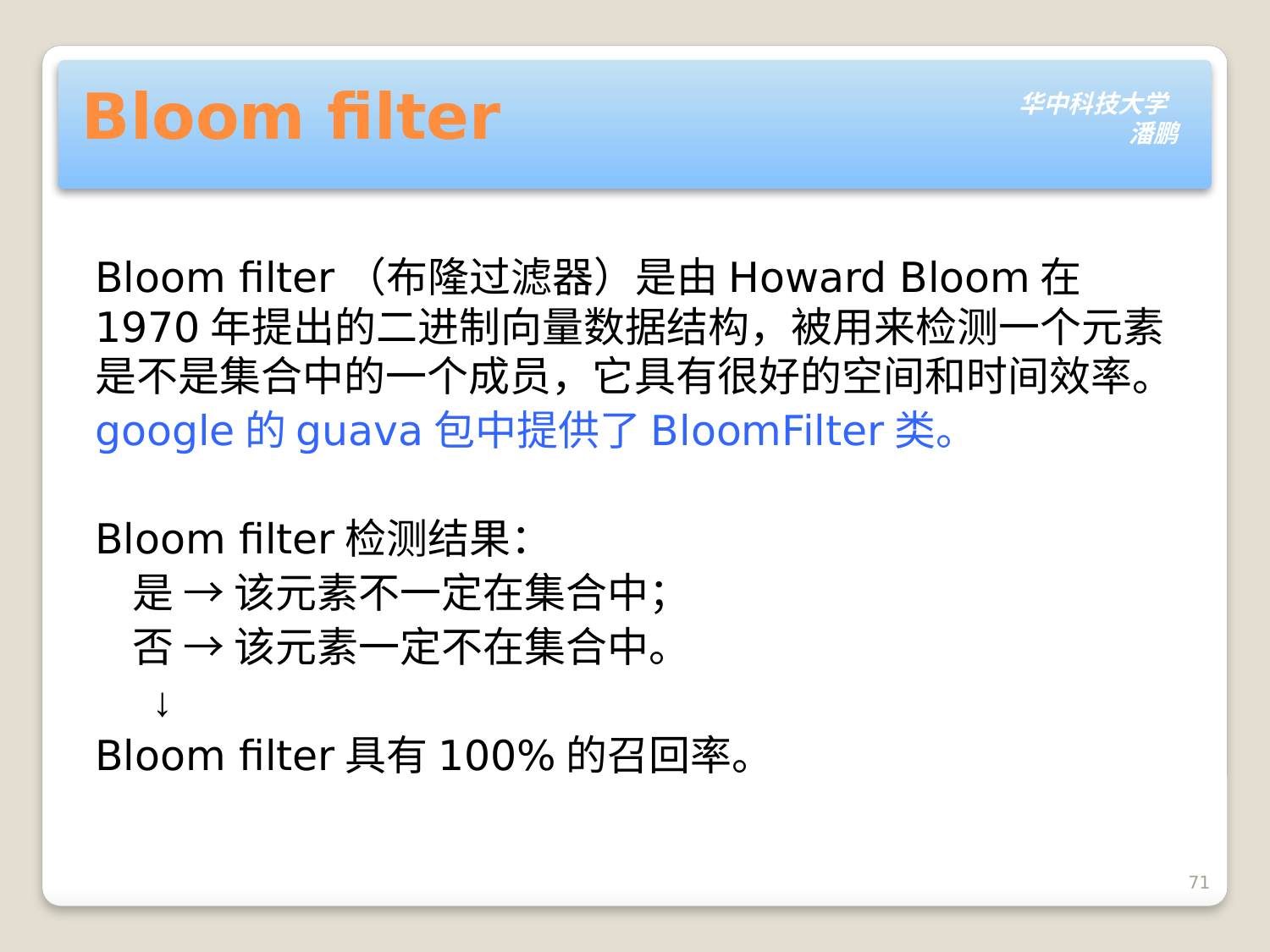

# Bloom filter
Bloom filter（布隆过滤器）是由Howard Bloom在1970年提出的二进制向量数据结构，被用来检测一个元素是不是集合中的一个成员，它具有很好的空间和时间效率。
google的guava包中提供了BloomFilter类。

Bloom filter检测结果：
   是 → 该元素不一定在集合中；
   否 → 该元素一定不在集合中。
     ↓
Bloom filter具有100%的召回率。
71